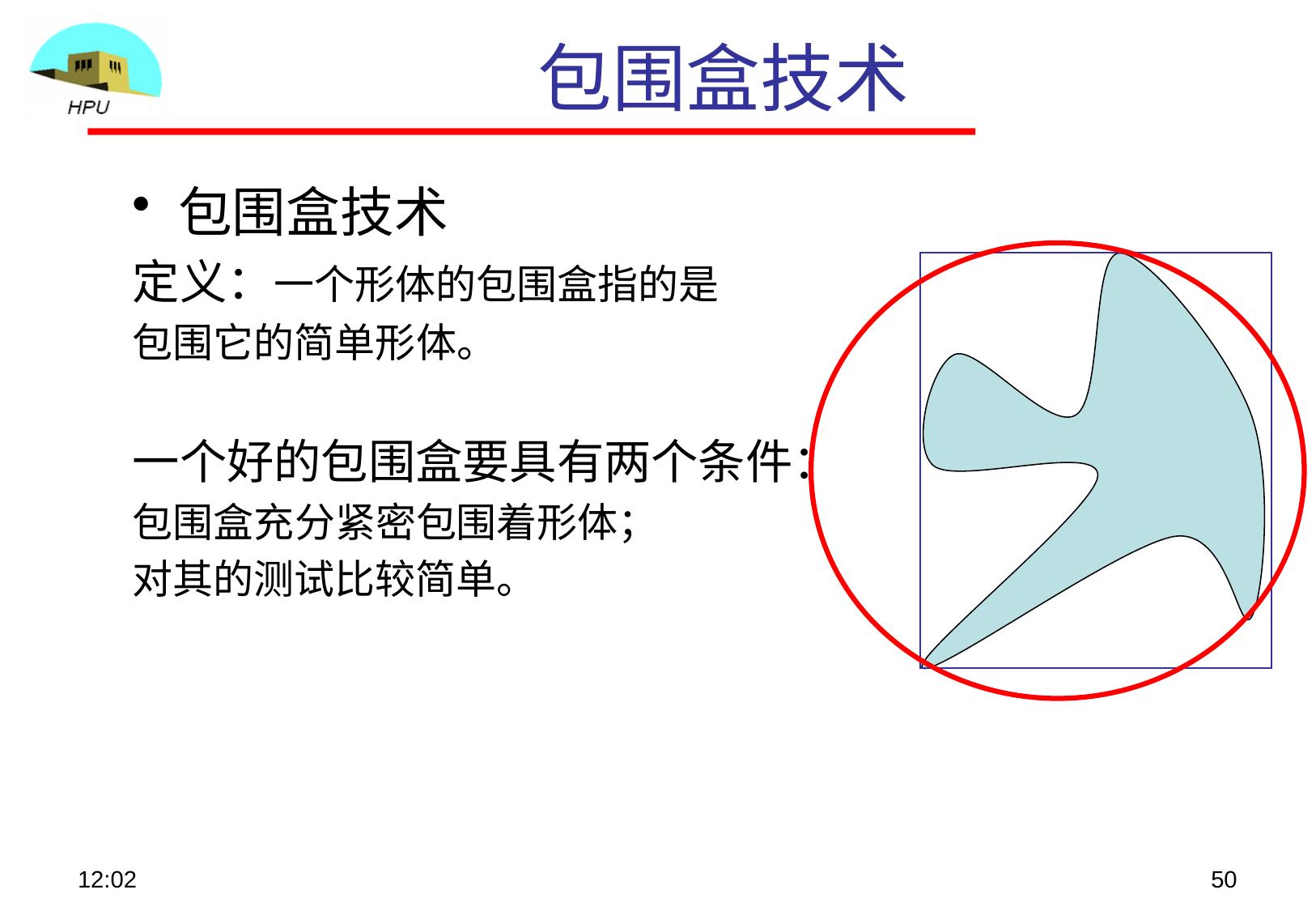

# 包围盒技术
包围盒技术
定义：一个形体的包围盒指的是
包围它的简单形体。

一个好的包围盒要具有两个条件：
包围盒充分紧密包围着形体；
对其的测试比较简单。

12:02
50